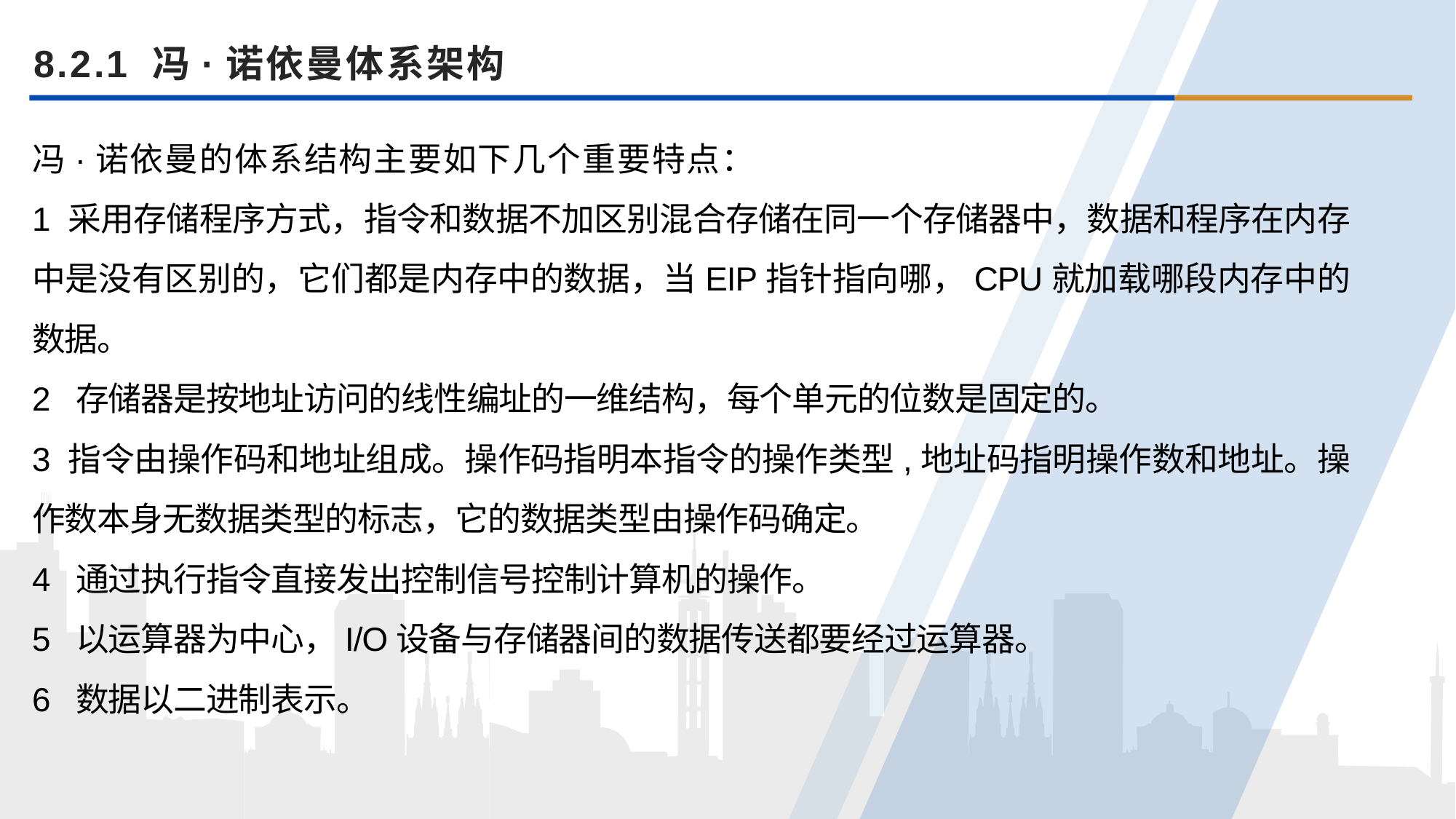

8.2.1 冯·诺依曼体系架构
冯·诺依曼的体系结构主要如下几个重要特点：
1 采用存储程序方式，指令和数据不加区别混合存储在同一个存储器中，数据和程序在内存中是没有区别的，它们都是内存中的数据，当EIP指针指向哪，CPU就加载哪段内存中的数据。
2  存储器是按地址访问的线性编址的一维结构，每个单元的位数是固定的。
3 指令由操作码和地址组成。操作码指明本指令的操作类型,地址码指明操作数和地址。操作数本身无数据类型的标志，它的数据类型由操作码确定。
4  通过执行指令直接发出控制信号控制计算机的操作。
5  以运算器为中心，I/O设备与存储器间的数据传送都要经过运算器。
6  数据以二进制表示。